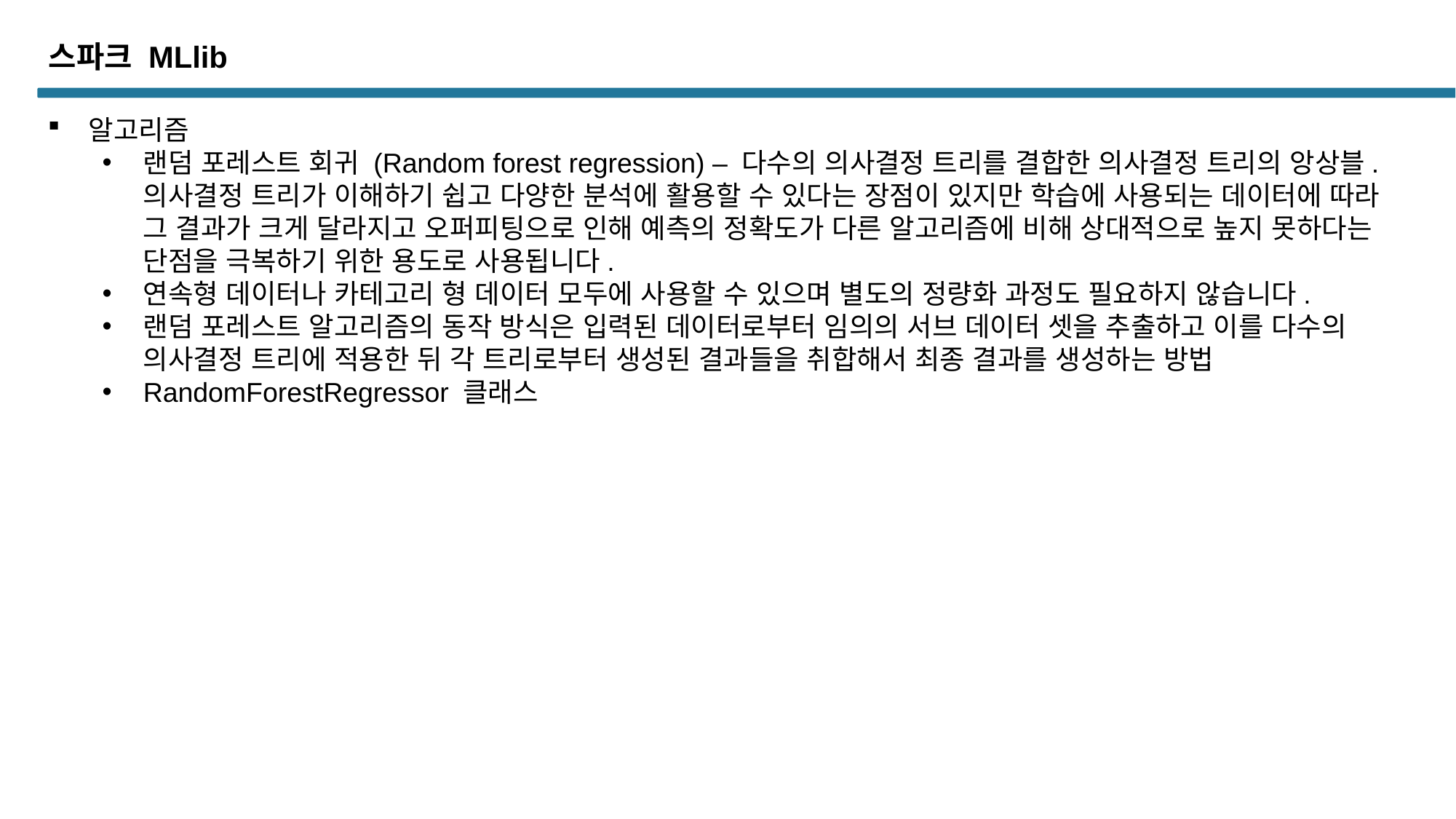

스파크 MLlib
알고리즘
랜덤 포레스트 회귀 (Random forest regression) – 다수의 의사결정 트리를 결합한 의사결정 트리의 앙상블. 의사결정 트리가 이해하기 쉽고 다양한 분석에 활용할 수 있다는 장점이 있지만 학습에 사용되는 데이터에 따라 그 결과가 크게 달라지고 오퍼피팅으로 인해 예측의 정확도가 다른 알고리즘에 비해 상대적으로 높지 못하다는 단점을 극복하기 위한 용도로 사용됩니다.
연속형 데이터나 카테고리 형 데이터 모두에 사용할 수 있으며 별도의 정량화 과정도 필요하지 않습니다.
랜덤 포레스트 알고리즘의 동작 방식은 입력된 데이터로부터 임의의 서브 데이터 셋을 추출하고 이를 다수의 의사결정 트리에 적용한 뒤 각 트리로부터 생성된 결과들을 취합해서 최종 결과를 생성하는 방법
RandomForestRegressor 클래스